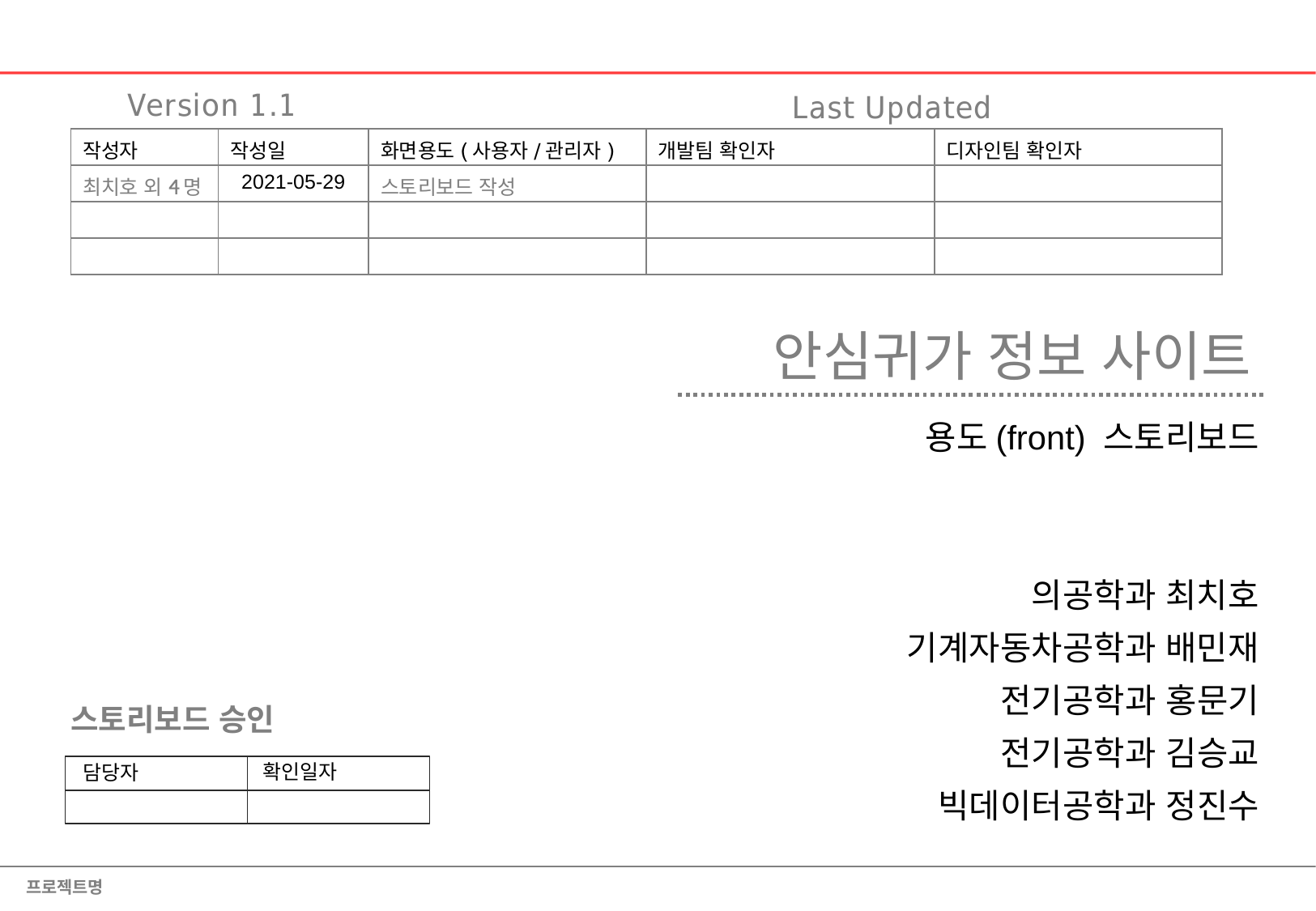

Version 1.1
Last Updated
| 작성자 | 작성일 | 화면용도(사용자/관리자) | 개발팀 확인자 | 디자인팀 확인자 |
| --- | --- | --- | --- | --- |
| 최치호 외4명 | 2021-05-29 | 스토리보드 작성 |  |  |
|  |  |  |  |  |
|  |  |  |  |  |
안심귀가 정보 사이트
용도(front) 스토리보드

의공학과 최치호
기계자동차공학과 배민재
전기공학과 홍문기
전기공학과 김승교
빅데이터공학과 정진수
스토리보드 승인
확인일자
담당자